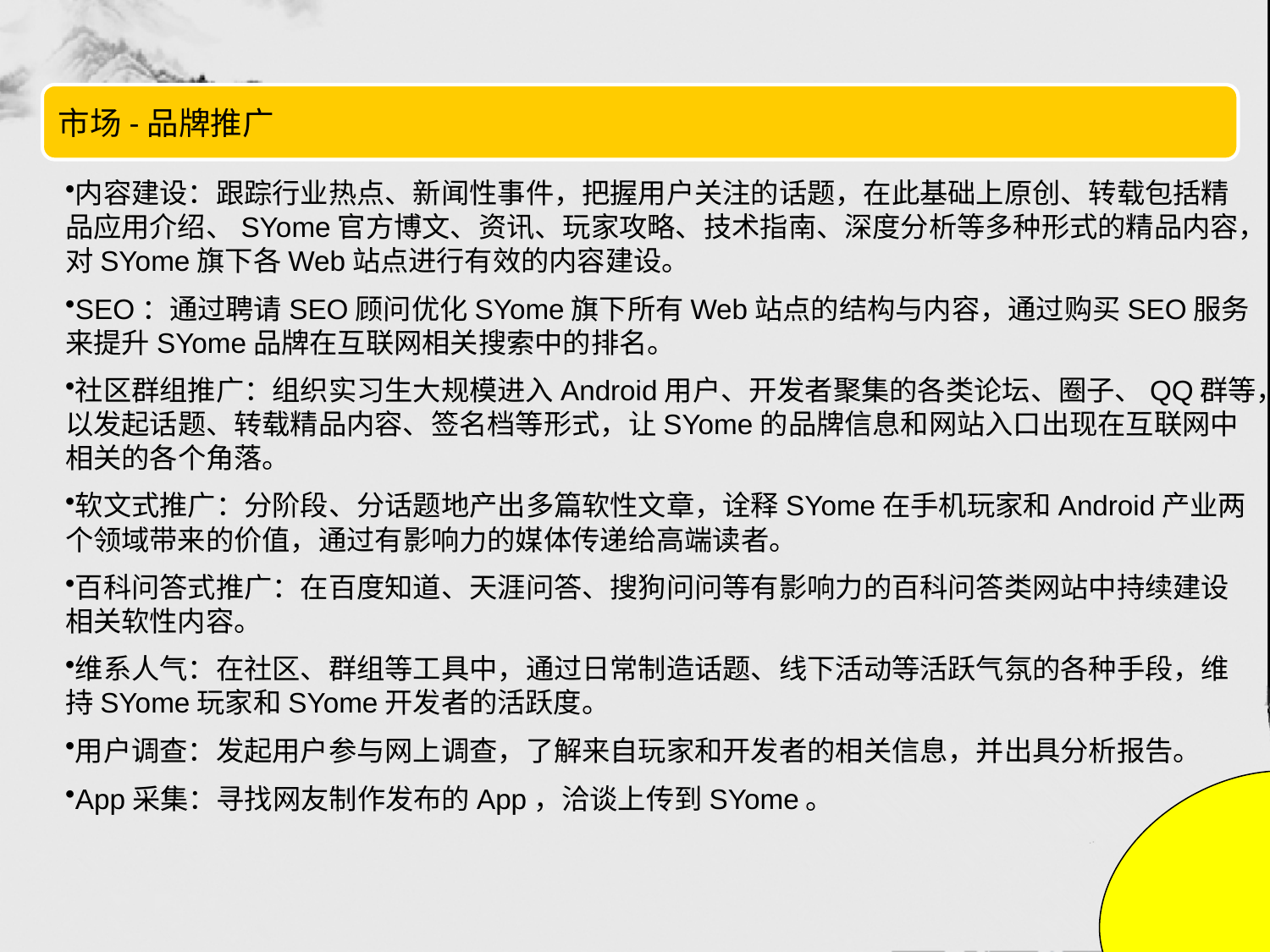

市场-品牌推广

内容建设：跟踪行业热点、新闻性事件，把握用户关注的话题，在此基础上原创、转载包括精品应用介绍、SYome官方博文、资讯、玩家攻略、技术指南、深度分析等多种形式的精品内容，对SYome旗下各Web站点进行有效的内容建设。
SEO：通过聘请SEO顾问优化SYome旗下所有Web站点的结构与内容，通过购买SEO服务来提升SYome品牌在互联网相关搜索中的排名。
社区群组推广：组织实习生大规模进入Android用户、开发者聚集的各类论坛、圈子、QQ群等，以发起话题、转载精品内容、签名档等形式，让SYome的品牌信息和网站入口出现在互联网中相关的各个角落。
软文式推广：分阶段、分话题地产出多篇软性文章，诠释SYome在手机玩家和Android产业两个领域带来的价值，通过有影响力的媒体传递给高端读者。
百科问答式推广：在百度知道、天涯问答、搜狗问问等有影响力的百科问答类网站中持续建设相关软性内容。
维系人气：在社区、群组等工具中，通过日常制造话题、线下活动等活跃气氛的各种手段，维持SYome玩家和SYome开发者的活跃度。
用户调查：发起用户参与网上调查，了解来自玩家和开发者的相关信息，并出具分析报告。
App采集：寻找网友制作发布的App，洽谈上传到SYome。